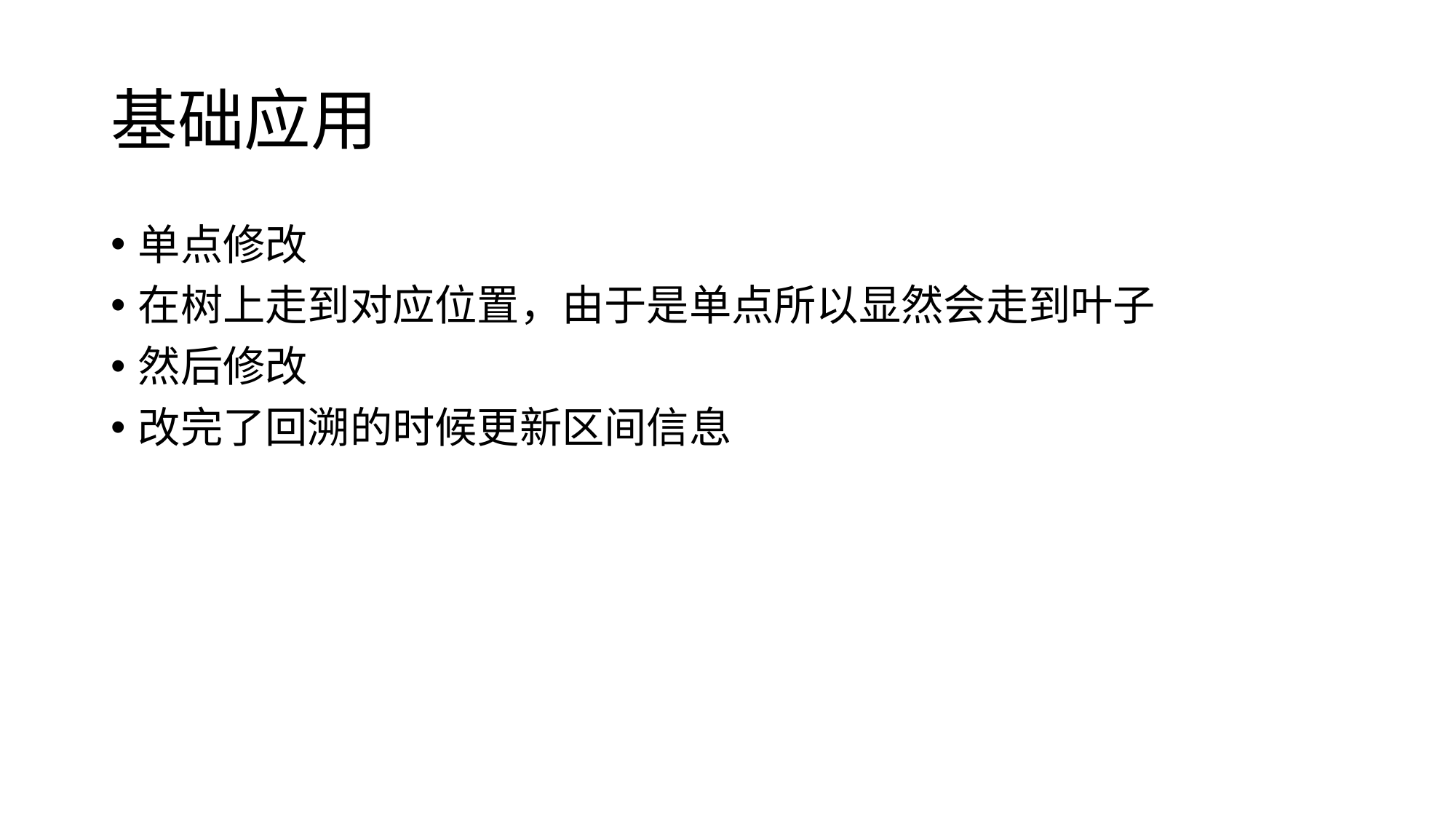

# 基础应用
单点修改
在树上走到对应位置，由于是单点所以显然会走到叶子
然后修改
改完了回溯的时候更新区间信息